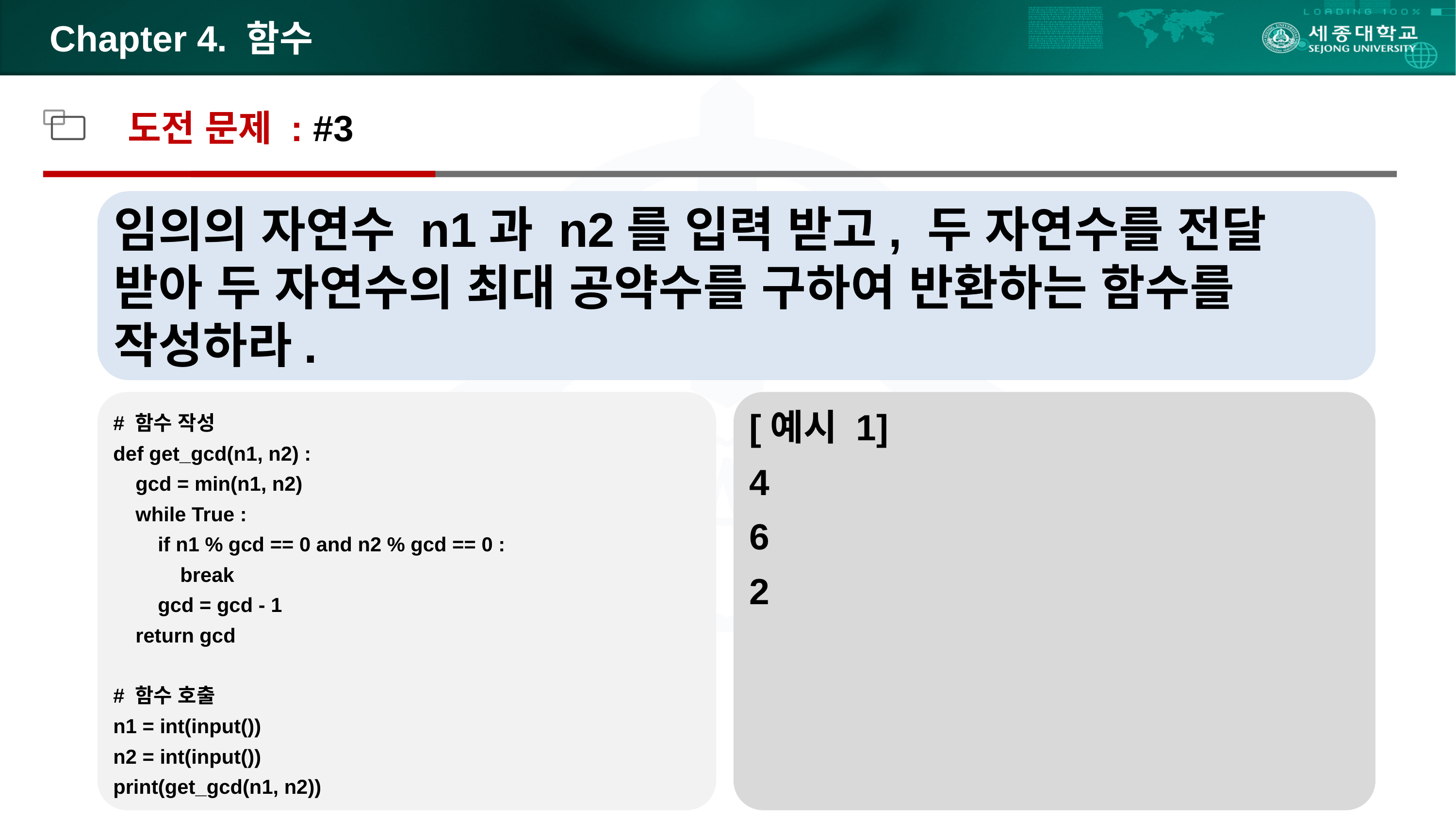

# Chapter 4. 함수
도전 문제 : #3
임의의 자연수 n1과 n2를 입력 받고, 두 자연수를 전달 받아 두 자연수의 최대 공약수를 구하여 반환하는 함수를 작성하라.
# 함수 작성
def get_gcd(n1, n2) :
    gcd = min(n1, n2)
    while True :
        if n1 % gcd == 0 and n2 % gcd == 0 :
            break
        gcd = gcd - 1
    return gcd

# 함수 호출
n1 = int(input())
n2 = int(input())
print(get_gcd(n1, n2))
[예시 1]
4
6
2